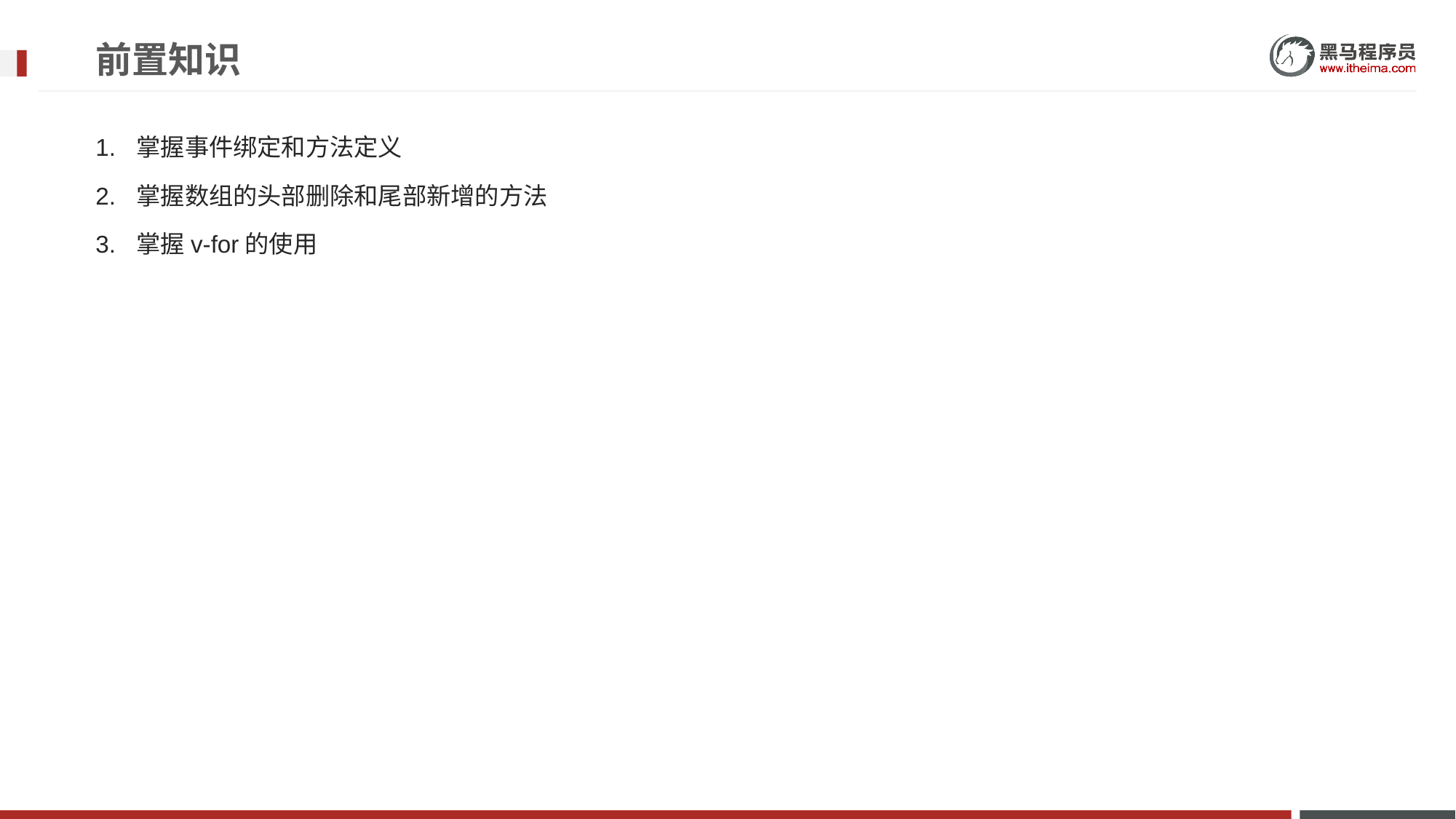

# 前置知识
掌握事件绑定和方法定义
掌握数组的头部删除和尾部新增的方法
掌握v-for的使用